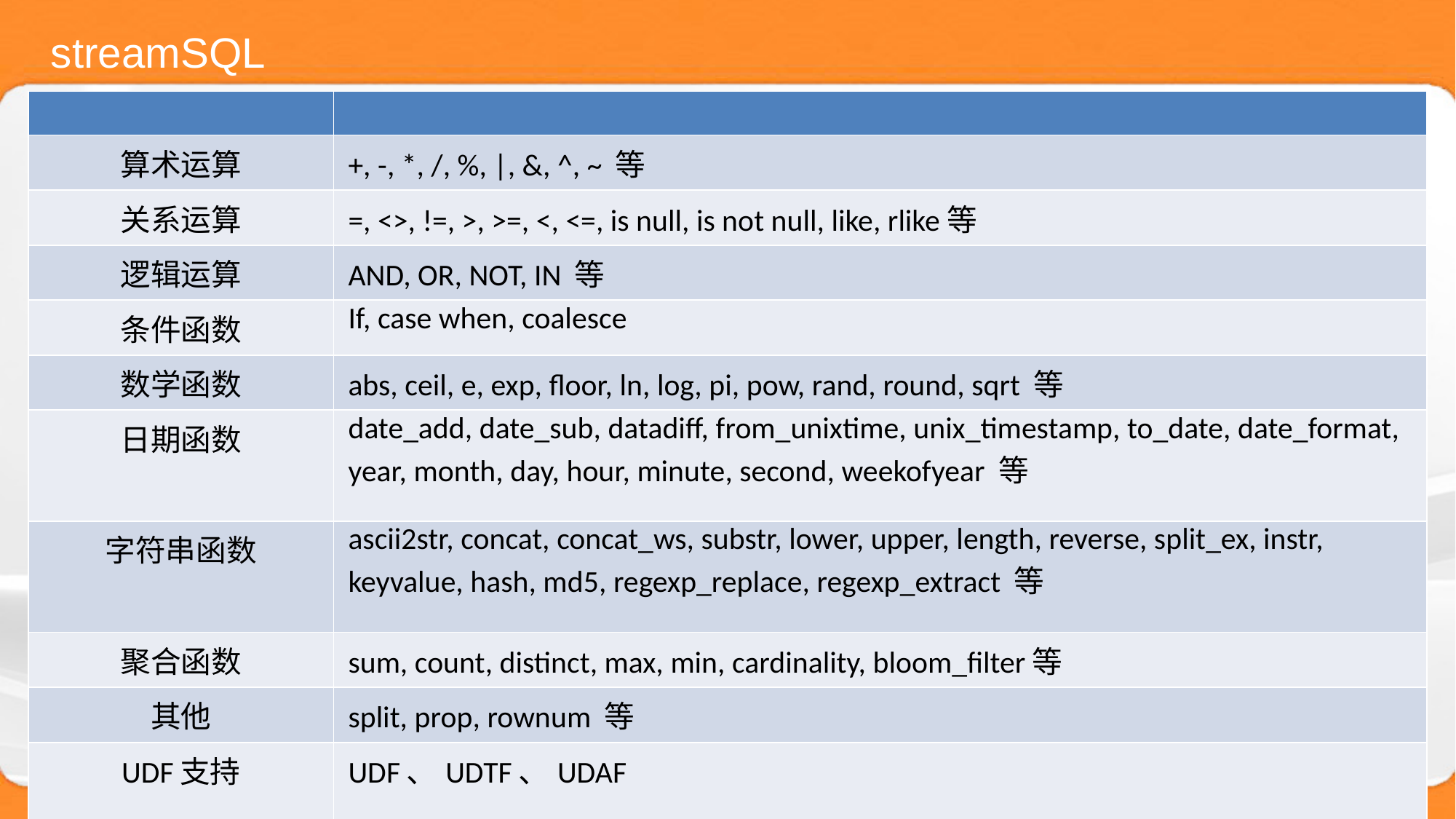

# streamSQL
|  |  |
| --- | --- |
| 算术运算 | +, -, \*, /, %, |, &, ^, ~ 等 |
| 关系运算 | =, <>, !=, >, >=, <, <=, is null, is not null, like, rlike等 |
| 逻辑运算 | AND, OR, NOT, IN 等 |
| 条件函数 | If, case when, coalesce |
| 数学函数 | abs, ceil, e, exp, floor, ln, log, pi, pow, rand, round, sqrt 等 |
| 日期函数 | date\_add, date\_sub, datadiff, from\_unixtime, unix\_timestamp, to\_date, date\_format, year, month, day, hour, minute, second, weekofyear 等 |
| 字符串函数 | ascii2str, concat, concat\_ws, substr, lower, upper, length, reverse, split\_ex, instr, keyvalue, hash, md5, regexp\_replace, regexp\_extract 等 |
| 聚合函数 | sum, count, distinct, max, min, cardinality, bloom\_filter等 |
| 其他 | split, prop, rownum 等 |
| UDF支持 | UDF、UDTF、UDAF |